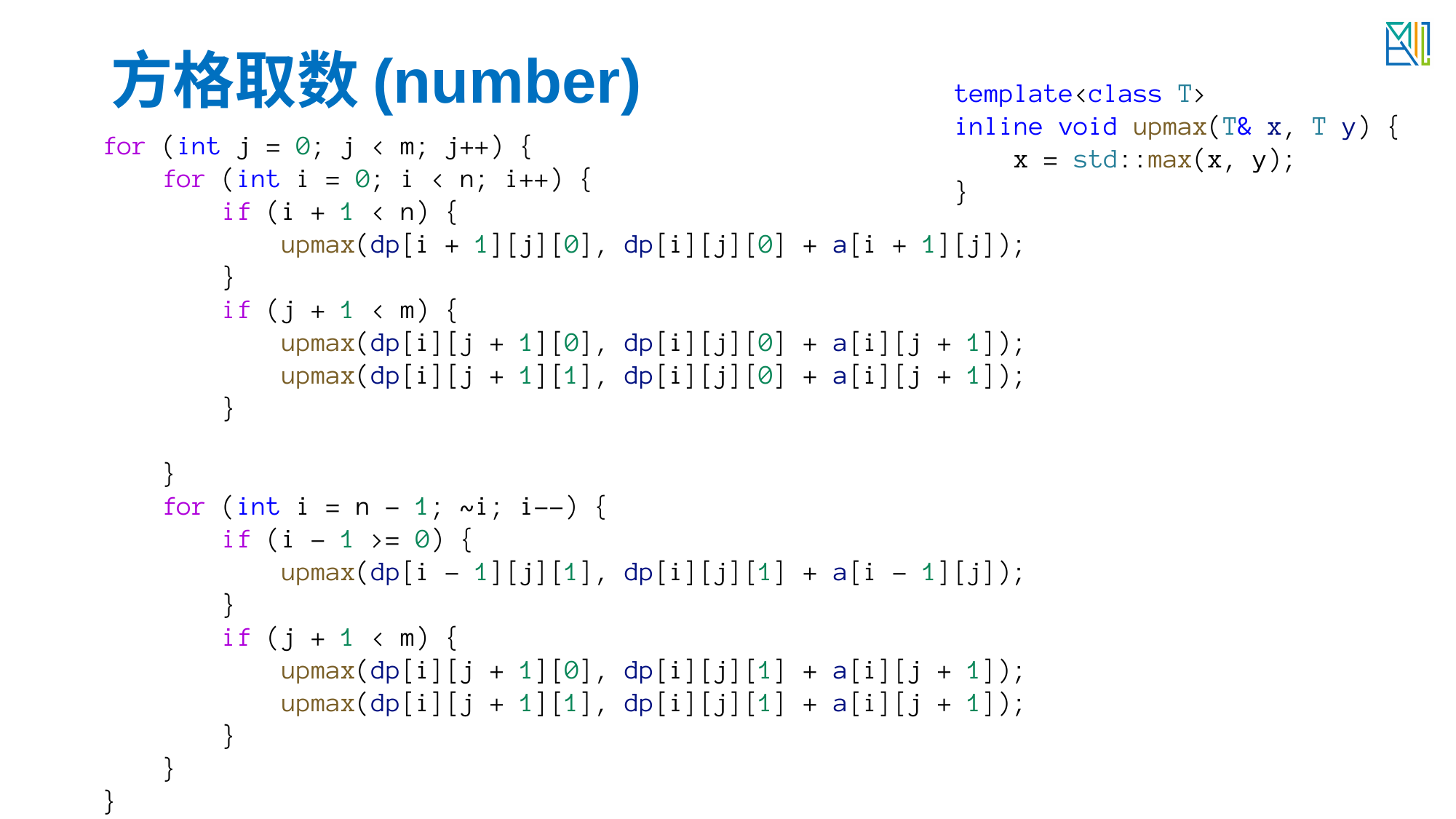

# 方格取数(number)
template<class T>
inline void upmax(T& x, T y) {
    x = std::max(x, y);
}
    for (int j = 0; j < m; j++) {
        for (int i = 0; i < n; i++) {
            if (i + 1 < n) {
                upmax(dp[i + 1][j][0], dp[i][j][0] + a[i + 1][j]);
            }
            if (j + 1 < m) {
                upmax(dp[i][j + 1][0], dp[i][j][0] + a[i][j + 1]);
                upmax(dp[i][j + 1][1], dp[i][j][0] + a[i][j + 1]);
            }
        }
        for (int i = n - 1; ~i; i--) {
            if (i - 1 >= 0) {
                upmax(dp[i - 1][j][1], dp[i][j][1] + a[i - 1][j]);
            }
            if (j + 1 < m) {
                upmax(dp[i][j + 1][0], dp[i][j][1] + a[i][j + 1]);
                upmax(dp[i][j + 1][1], dp[i][j][1] + a[i][j + 1]);
            }
        }
    }